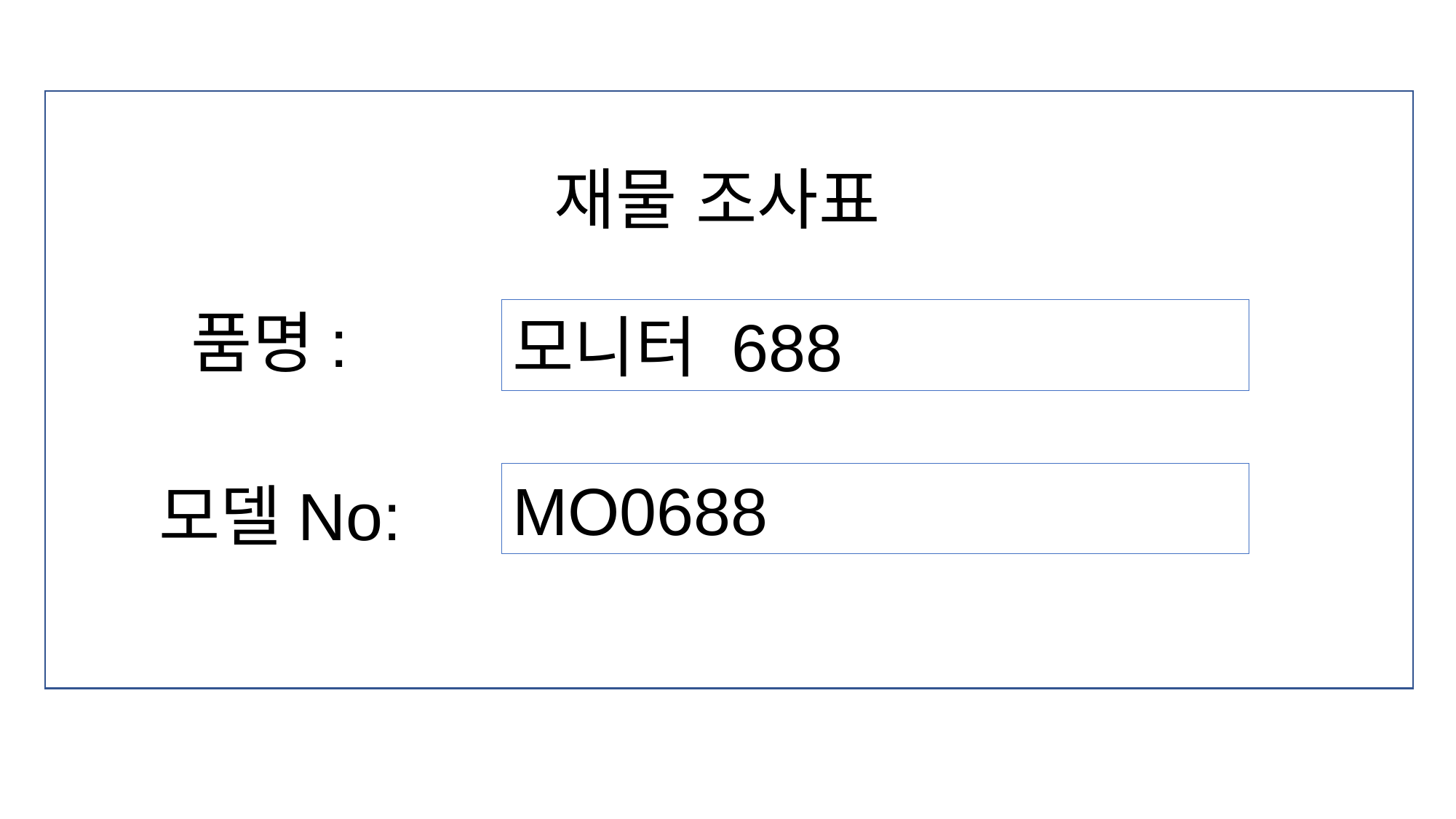

재물 조사표
품명:
모니터 688
MO0688
모델No: